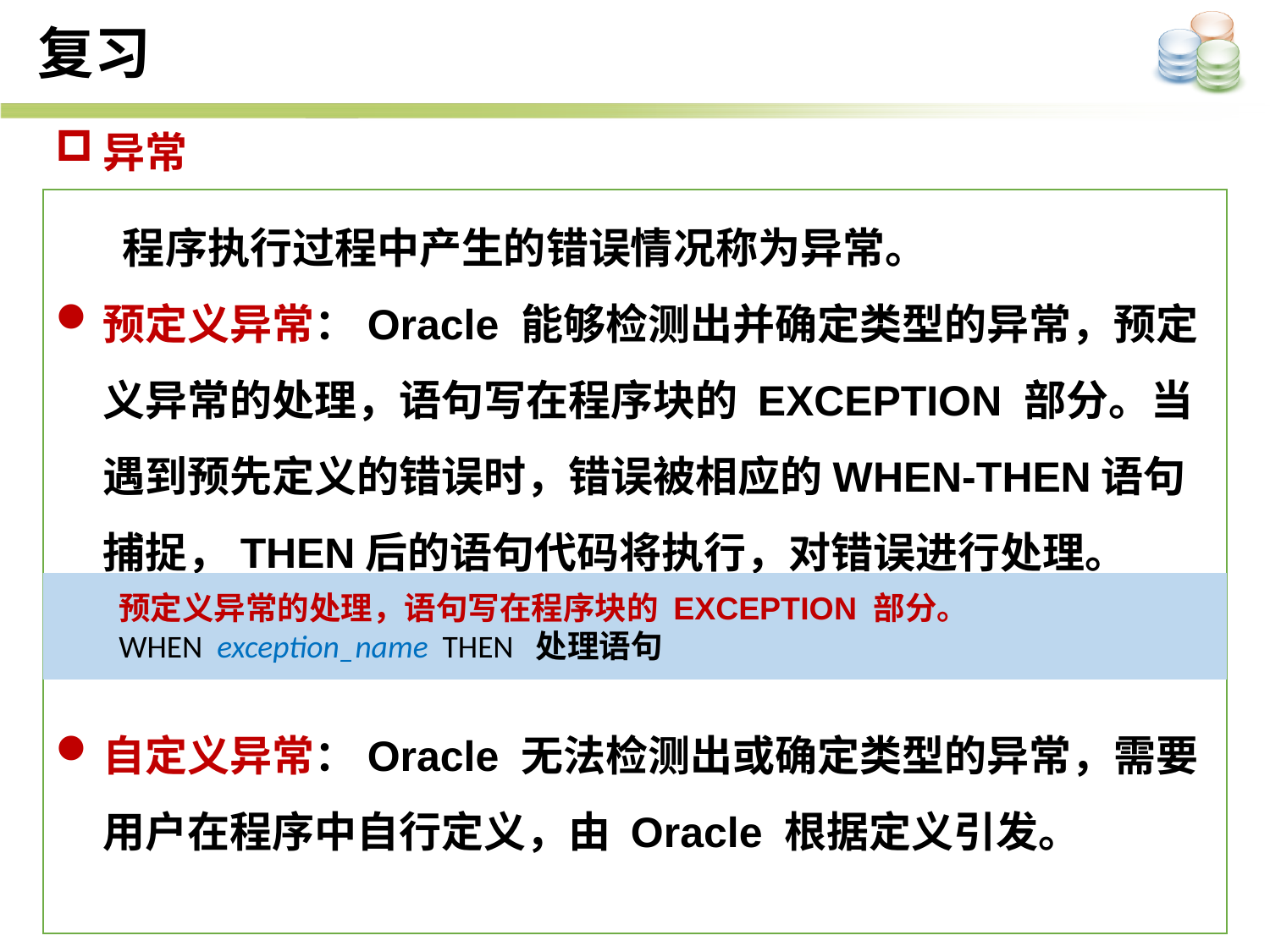

复习
异常
      程序执行过程中产生的错误情况称为异常。
预定义异常：Oracle 能够检测出并确定类型的异常，预定义异常的处理，语句写在程序块的 EXCEPTION 部分。当遇到预先定义的错误时，错误被相应的WHEN-THEN语句捕捉，THEN后的语句代码将执行，对错误进行处理。

自定义异常：Oracle 无法检测出或确定类型的异常，需要用户在程序中自行定义，由 Oracle 根据定义引发。
预定义异常的处理，语句写在程序块的 EXCEPTION 部分。
WHEN  exception_name  THEN  处理语句
14